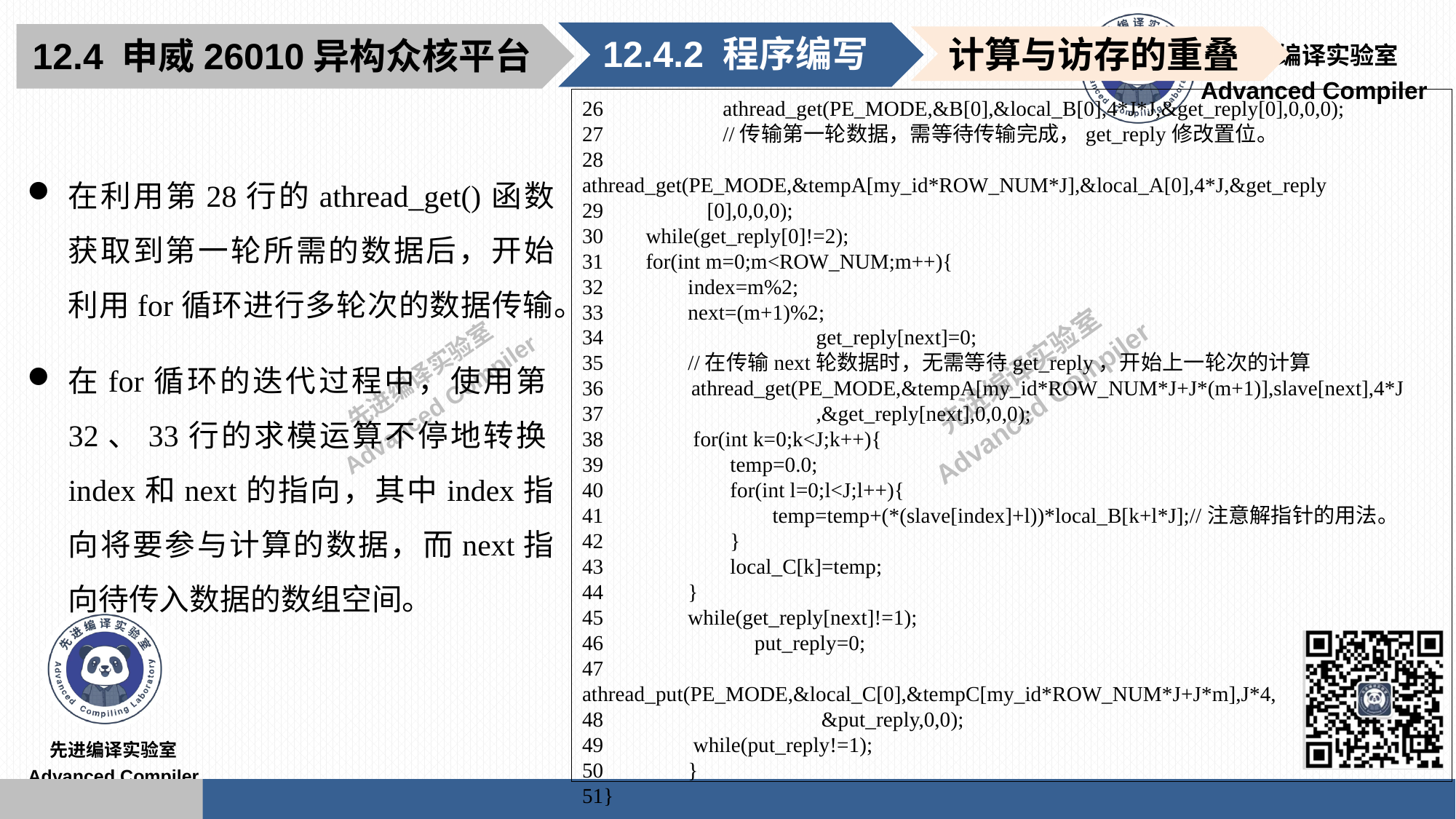

12.4.2 程序编写

12.4 申威26010异构众核平台
计算与访存的重叠
26	      athread_get(PE_MODE,&B[0],&local_B[0],4*J*J,&get_reply[0],0,0,0);
27	      //传输第一轮数据，需等待传输完成，get_reply修改置位。
28	 athread_get(PE_MODE,&tempA[my_id*ROW_NUM*J],&local_A[0],4*J,&get_reply
29	   [0],0,0,0);
30        while(get_reply[0]!=2);
31        for(int m=0;m<ROW_NUM;m++){
32                index=m%2;
33                next=(m+1)%2;
34		   get_reply[next]=0;
35                //在传输next轮数据时，无需等待get_reply，开始上一轮次的计算
36	athread_get(PE_MODE,&tempA[my_id*ROW_NUM*J+J*(m+1)],slave[next],4*J
37		   ,&get_reply[next],0,0,0);
38                 for(int k=0;k<J;k++){
39                        temp=0.0;
40                        for(int l=0;l<J;l++){
41                                temp=temp+(*(slave[index]+l))*local_B[k+l*J];//注意解指针的用法。
42                        }
43                        local_C[k]=temp;
44                }
45                while(get_reply[next]!=1);
46	            put_reply=0;
47		    athread_put(PE_MODE,&local_C[0],&tempC[my_id*ROW_NUM*J+J*m],J*4,
48		    &put_reply,0,0);
49                 while(put_reply!=1);
50                }
51}
在利用第28行的athread_get()函数获取到第一轮所需的数据后，开始利用for循环进行多轮次的数据传输。
在for循环的迭代过程中，使用第32、33行的求模运算不停地转换index和next的指向，其中index指向将要参与计算的数据，而next指向待传入数据的数组空间。